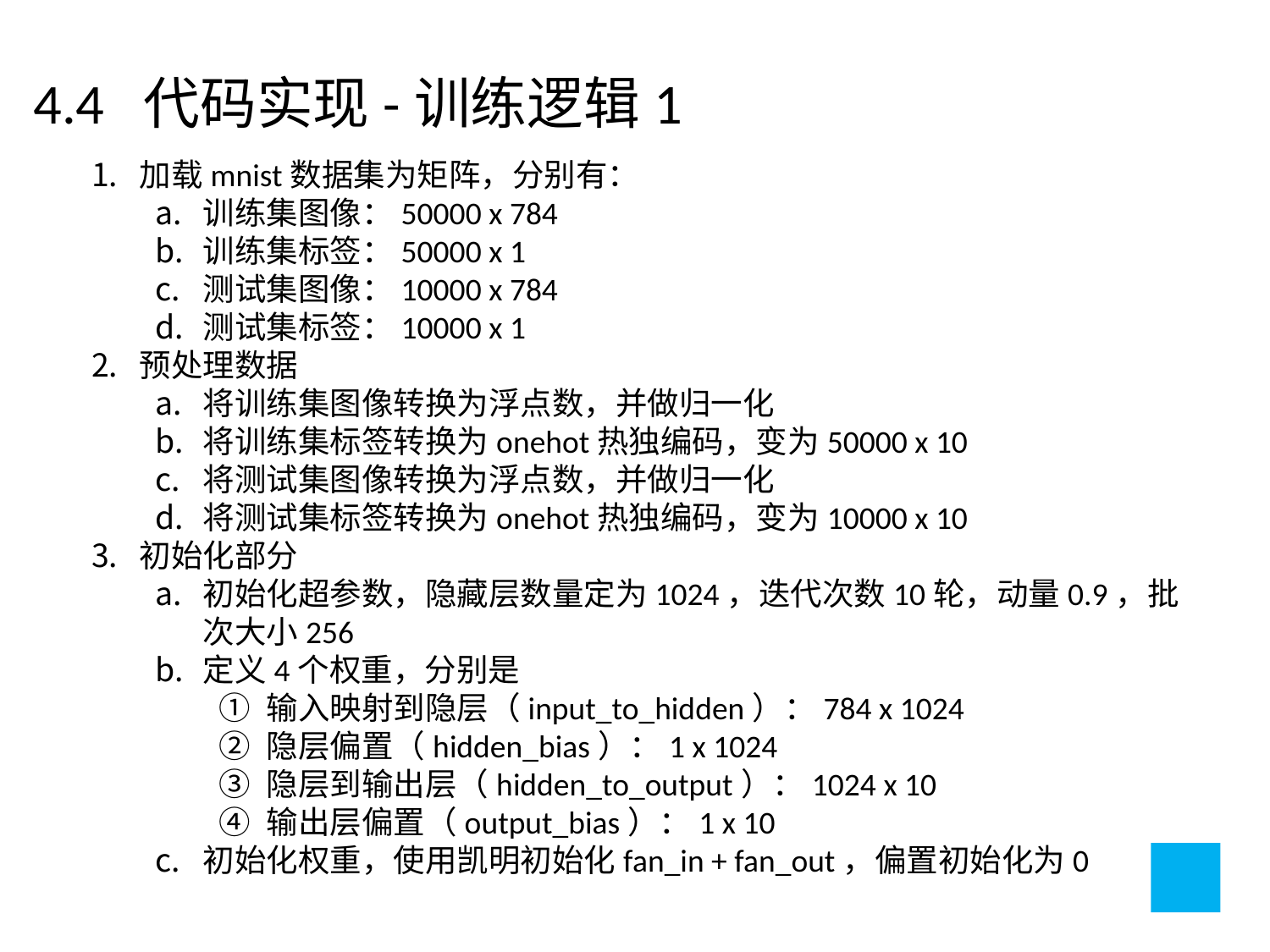

4.4  代码实现-训练逻辑1
加载mnist数据集为矩阵，分别有：
训练集图像：50000 x 784
训练集标签：50000 x 1
测试集图像：10000 x 784
测试集标签：10000 x 1
预处理数据
将训练集图像转换为浮点数，并做归一化
将训练集标签转换为onehot热独编码，变为50000 x 10
将测试集图像转换为浮点数，并做归一化
将测试集标签转换为onehot热独编码，变为10000 x 10
初始化部分
初始化超参数，隐藏层数量定为1024，迭代次数10轮，动量0.9，批次大小256
定义4个权重，分别是
输入映射到隐层（input_to_hidden）：784 x 1024
隐层偏置（hidden_bias）：1 x 1024
隐层到输出层（hidden_to_output）：1024 x 10
输出层偏置（output_bias）：1 x 10
初始化权重，使用凯明初始化fan_in + fan_out，偏置初始化为0